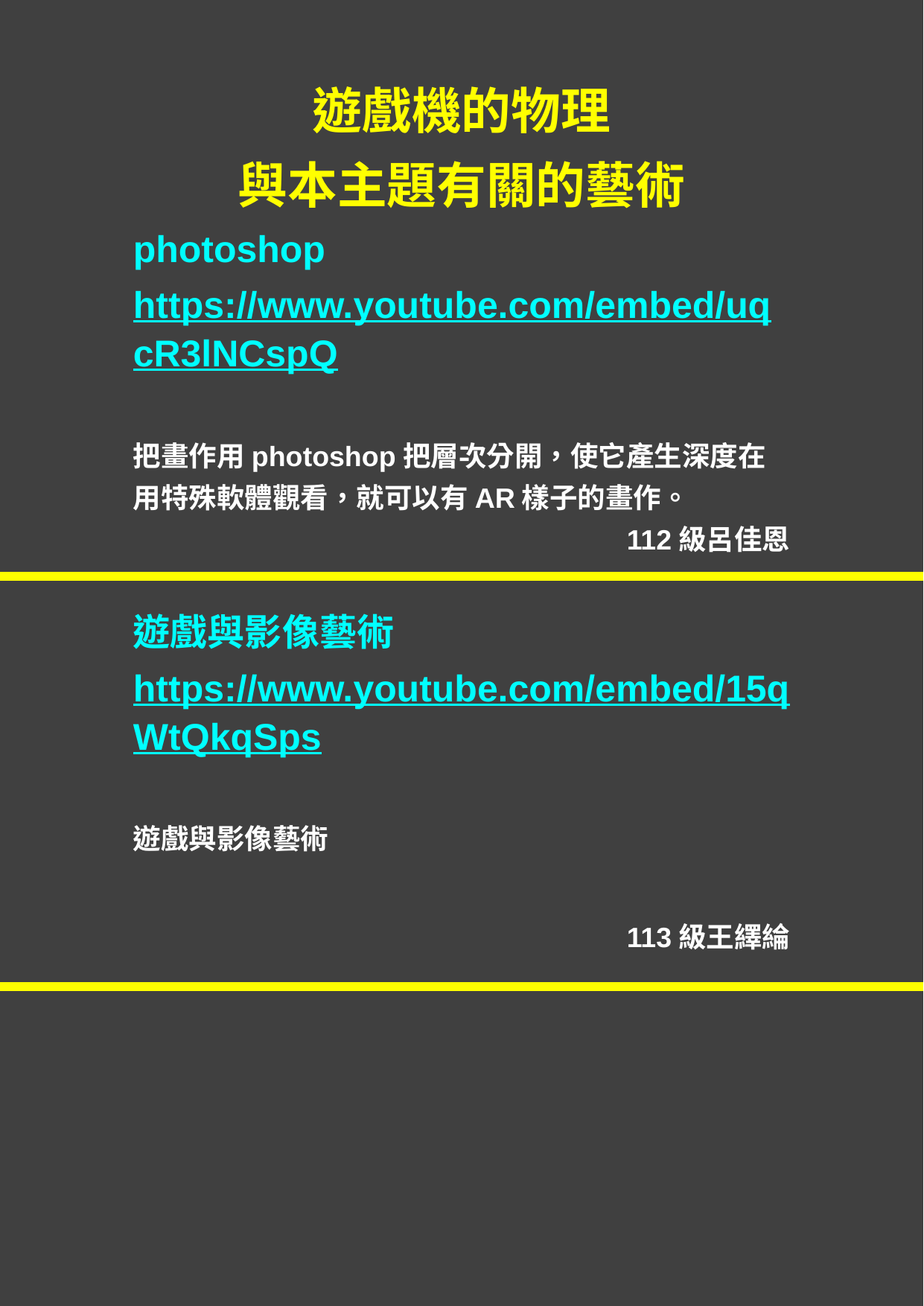

遊戲機的物理
與本主題有關的藝術
photoshop
https://www.youtube.com/embed/uqcR3lNCspQ

把畫作用photoshop把層次分開，使它產生深度在用特殊軟體觀看，就可以有AR樣子的畫作。
112級呂佳恩

遊戲與影像藝術
https://www.youtube.com/embed/15qWtQkqSps

遊戲與影像藝術

113級王繹綸